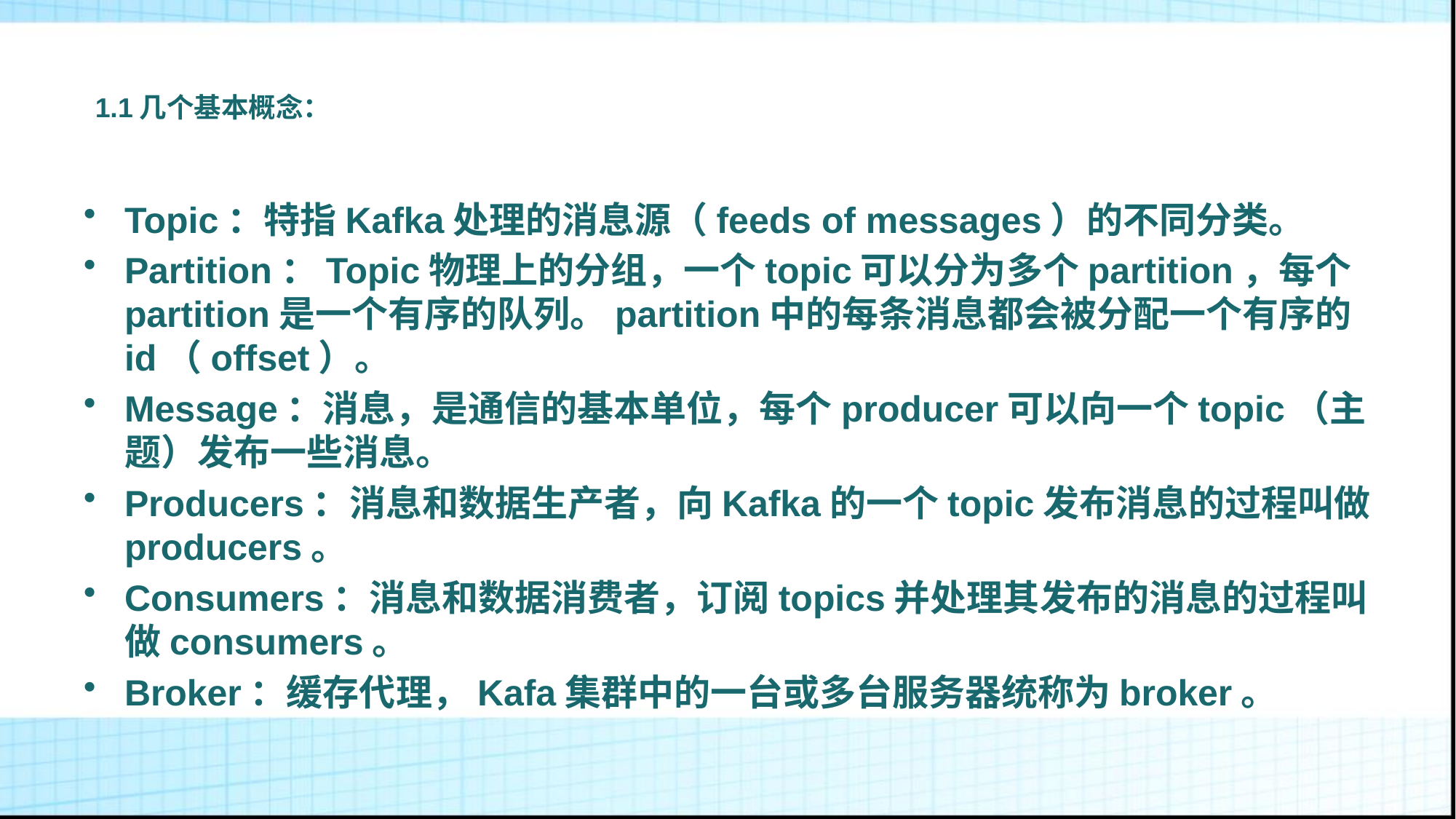

# 1.1几个基本概念：
Topic：特指Kafka处理的消息源（feeds of messages）的不同分类。
Partition：Topic物理上的分组，一个topic可以分为多个partition，每个partition是一个有序的队列。partition中的每条消息都会被分配一个有序的id（offset）。
Message：消息，是通信的基本单位，每个producer可以向一个topic（主题）发布一些消息。
Producers：消息和数据生产者，向Kafka的一个topic发布消息的过程叫做producers。
Consumers：消息和数据消费者，订阅topics并处理其发布的消息的过程叫做consumers。
Broker：缓存代理，Kafa集群中的一台或多台服务器统称为broker。